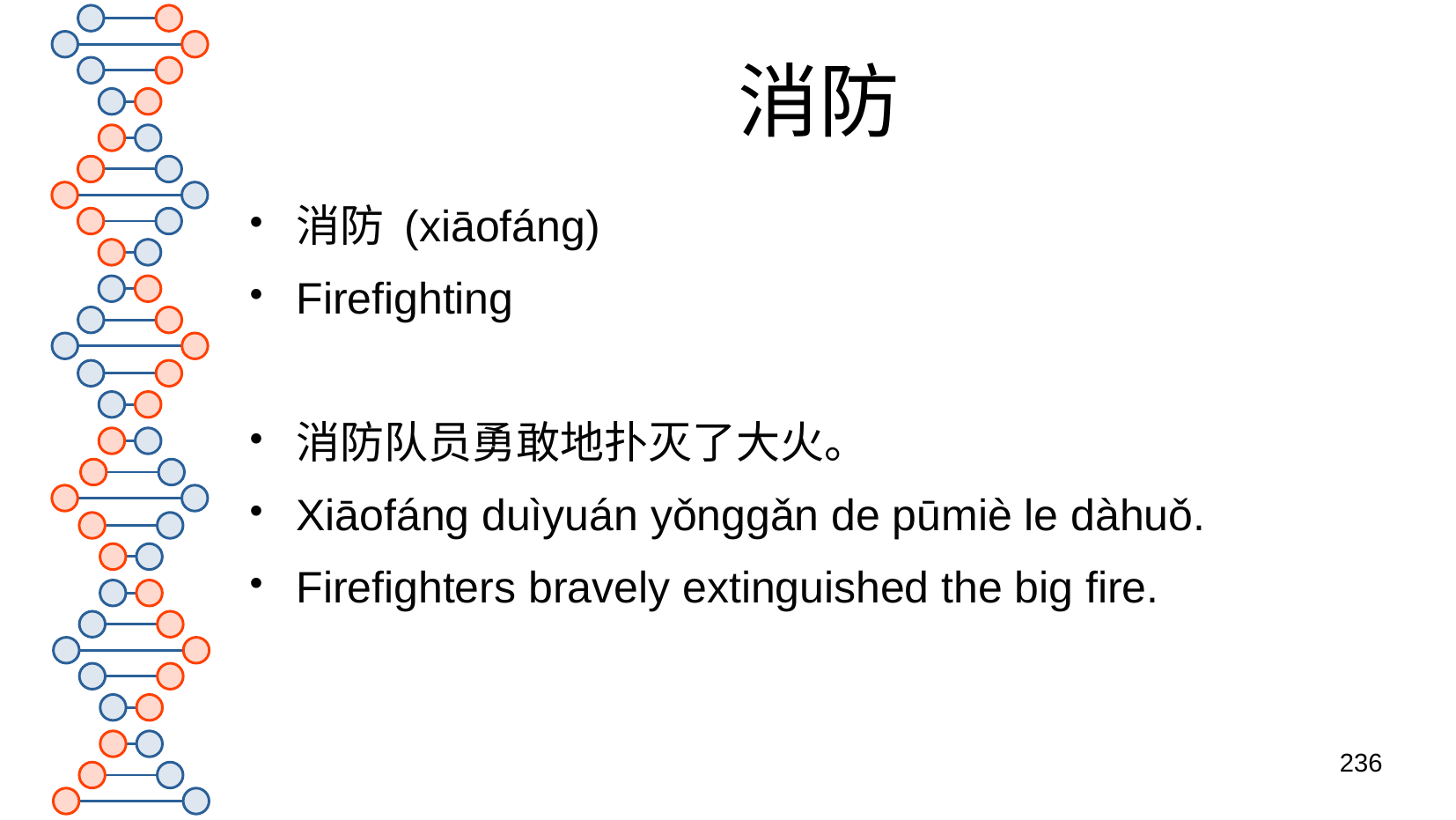

# 消防
消防 (xiāofáng)
Firefighting

消防队员勇敢地扑灭了大火。
Xiāofáng duìyuán yǒnggǎn de pūmiè le dàhuǒ.
Firefighters bravely extinguished the big fire.

236